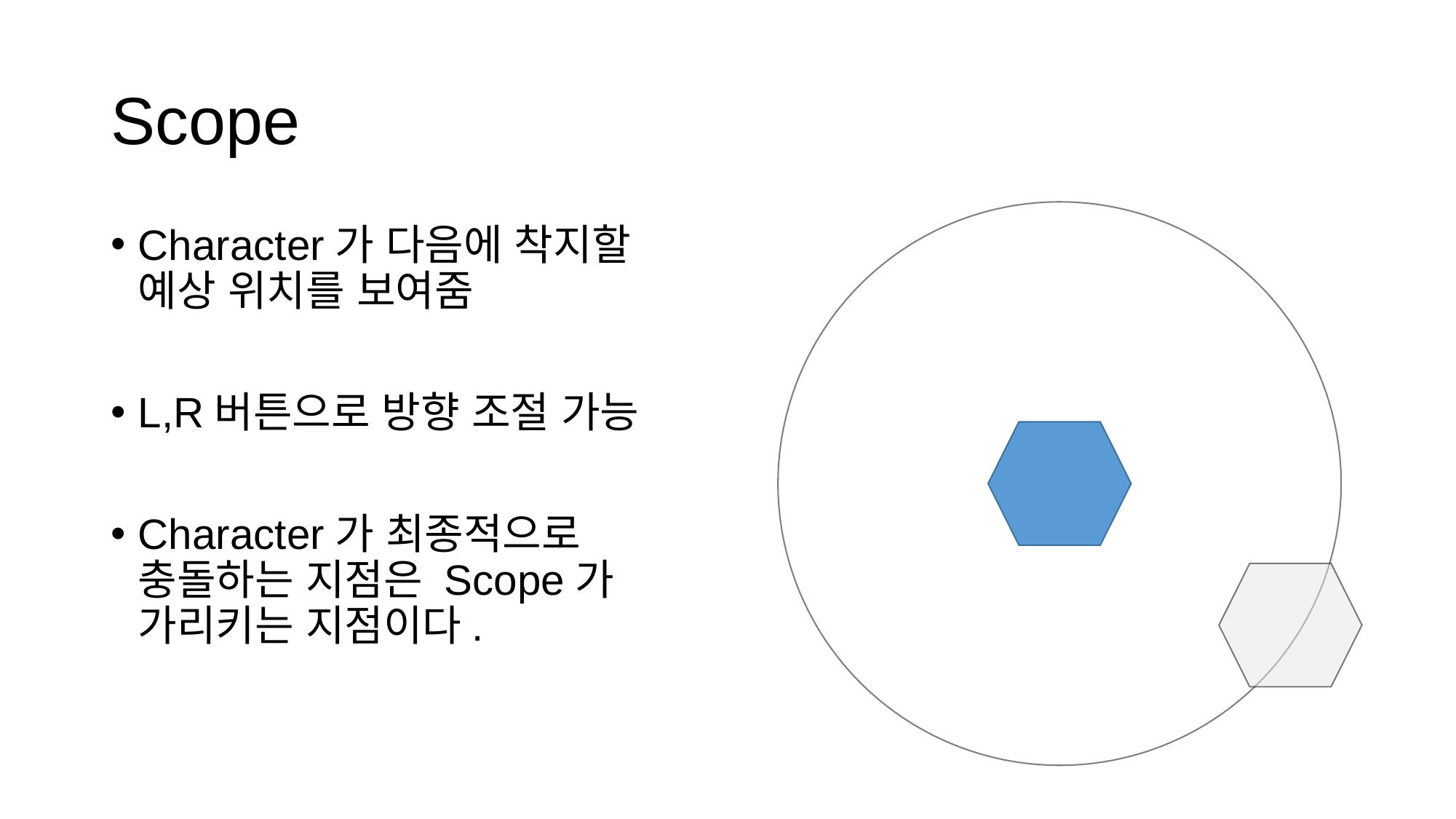

# Scope

Character가 다음에 착지할 예상 위치를 보여줌

L,R버튼으로 방향 조절 가능

Character가 최종적으로 충돌하는 지점은 Scope가 가리키는 지점이다.